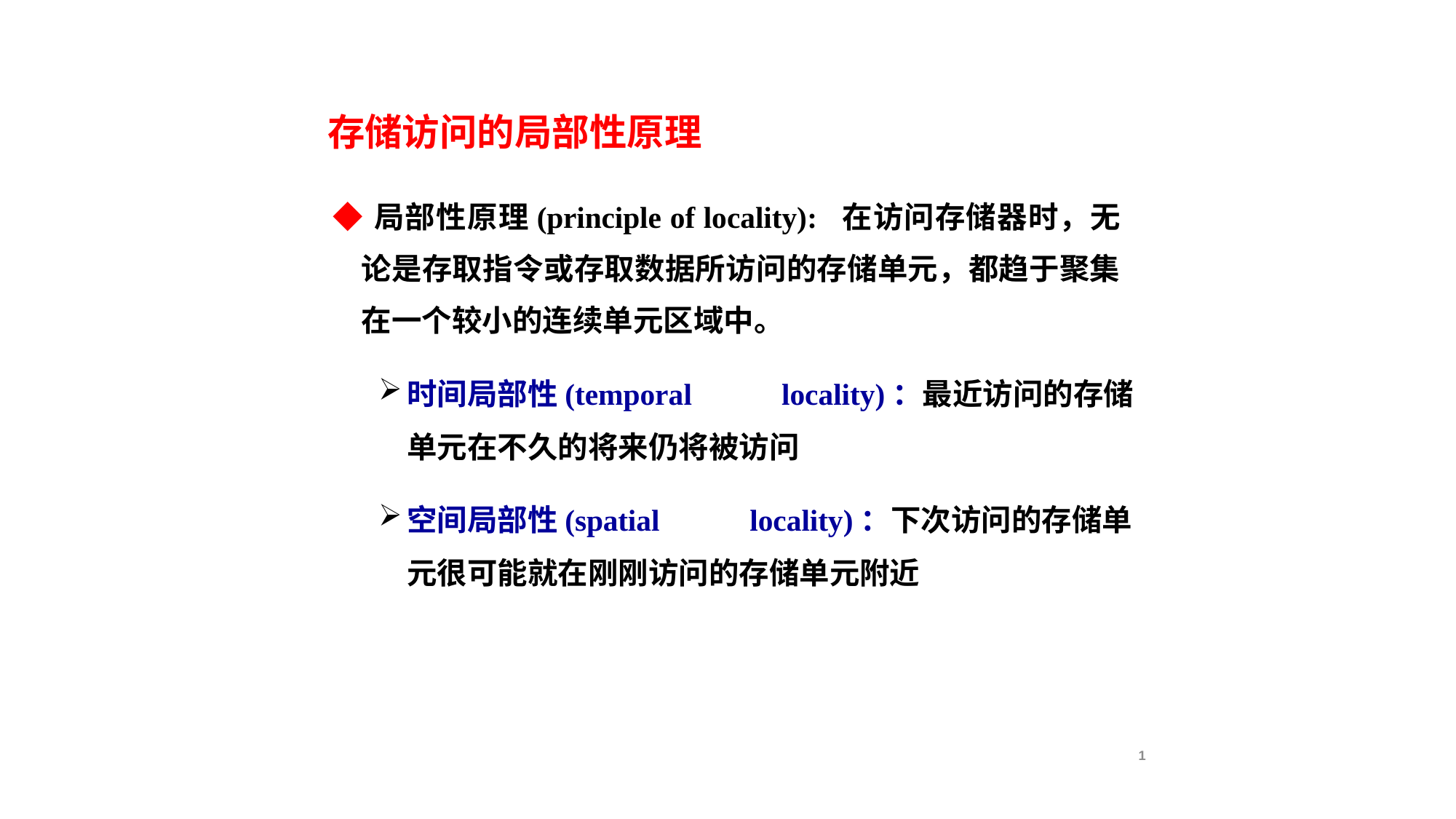

存储访问的局部性原理

◆局部性原理(principle of locality):  在访问存储器时，无论是存取指令或存取数据所访问的存储单元，都趋于聚集在一个较小的连续单元区域中。
时间局部性(temporal	locality)：最近访问的存储单元在不久的将来仍将被访问
空间局部性(spatial	locality)：下次访问的存储单元很可能就在刚刚访问的存储单元附近
1